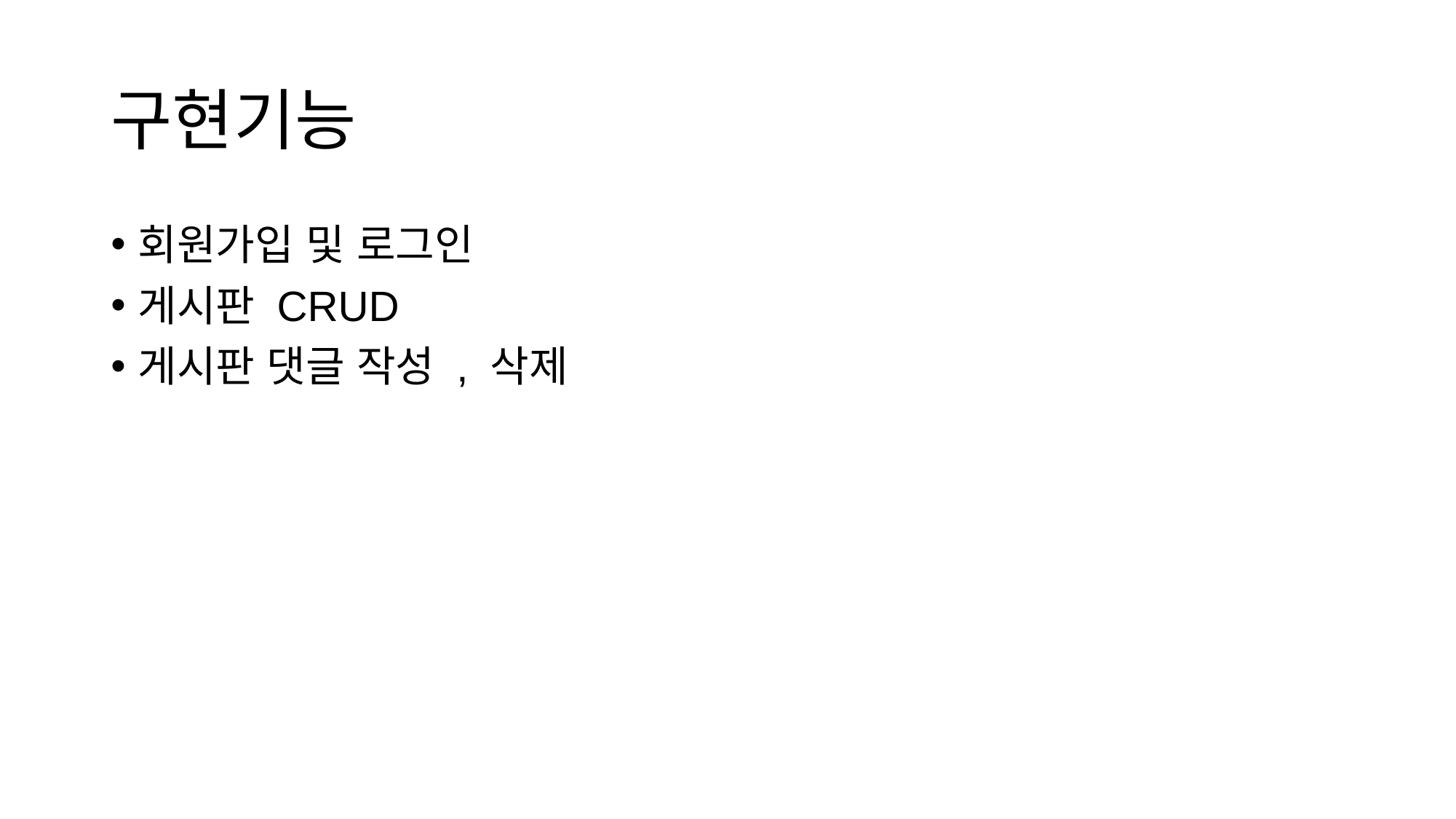

# 구현기능
회원가입 및 로그인
게시판 CRUD
게시판 댓글 작성 , 삭제